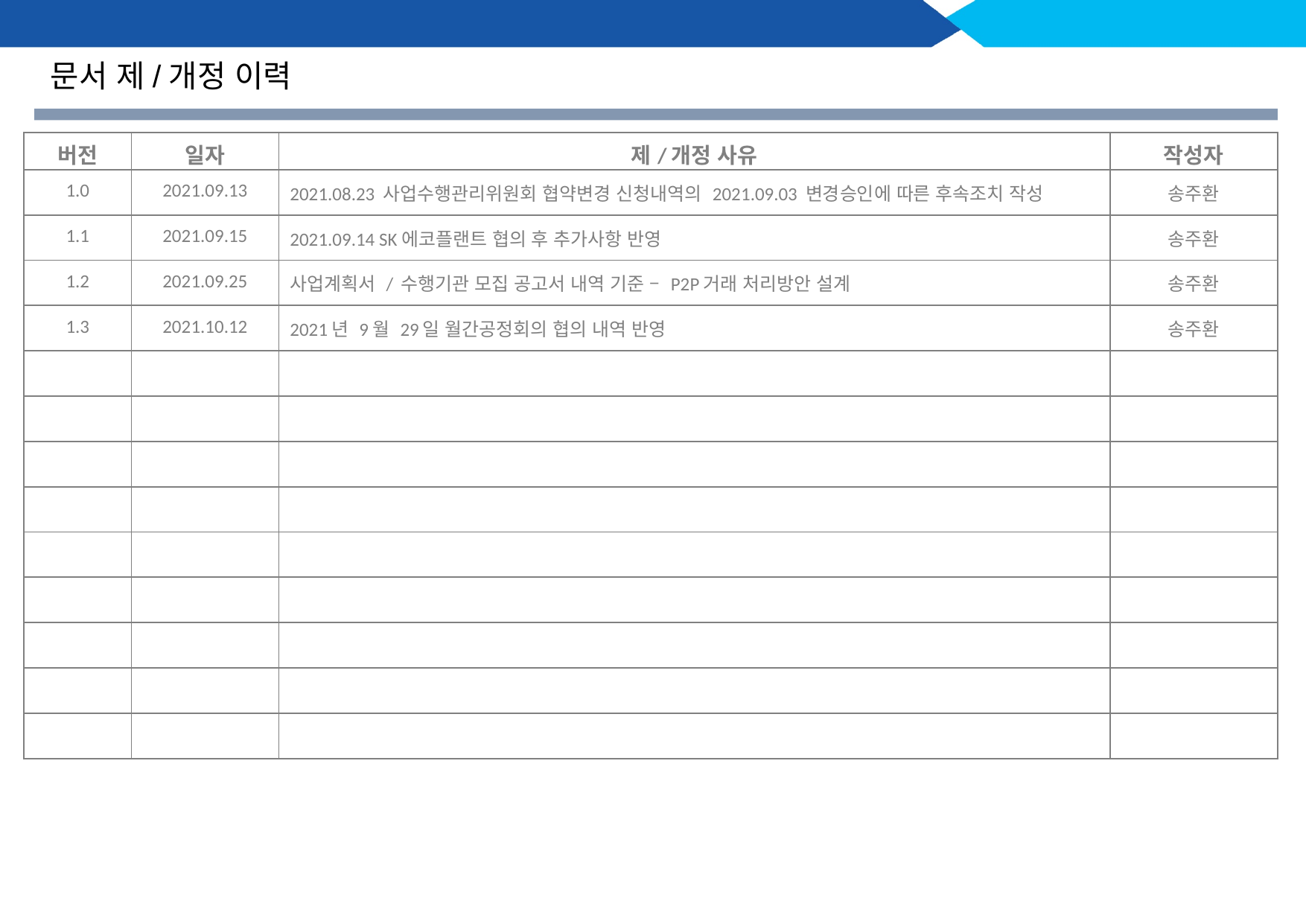

문서 제/개정 이력
| 버전 | 일자 | 제/개정 사유 | 작성자 |
| --- | --- | --- | --- |
| 1.0 | 2021.09.13 | 2021.08.23 사업수행관리위원회 협약변경 신청내역의 2021.09.03 변경승인에 따른 후속조치 작성 | 송주환 |
| 1.1 | 2021.09.15 | 2021.09.14 SK에코플랜트 협의 후 추가사항 반영 | 송주환 |
| 1.2 | 2021.09.25 | 사업계획서 / 수행기관 모집 공고서 내역 기준 – P2P거래 처리방안 설계 | 송주환 |
| 1.3 | 2021.10.12 | 2021년 9월 29일 월간공정회의 협의 내역 반영 | 송주환 |
|  |  |  |  |
|  |  |  |  |
|  |  |  |  |
|  |  |  |  |
|  |  |  |  |
|  |  |  |  |
|  |  |  |  |
|  |  |  |  |
|  |  |  |  |